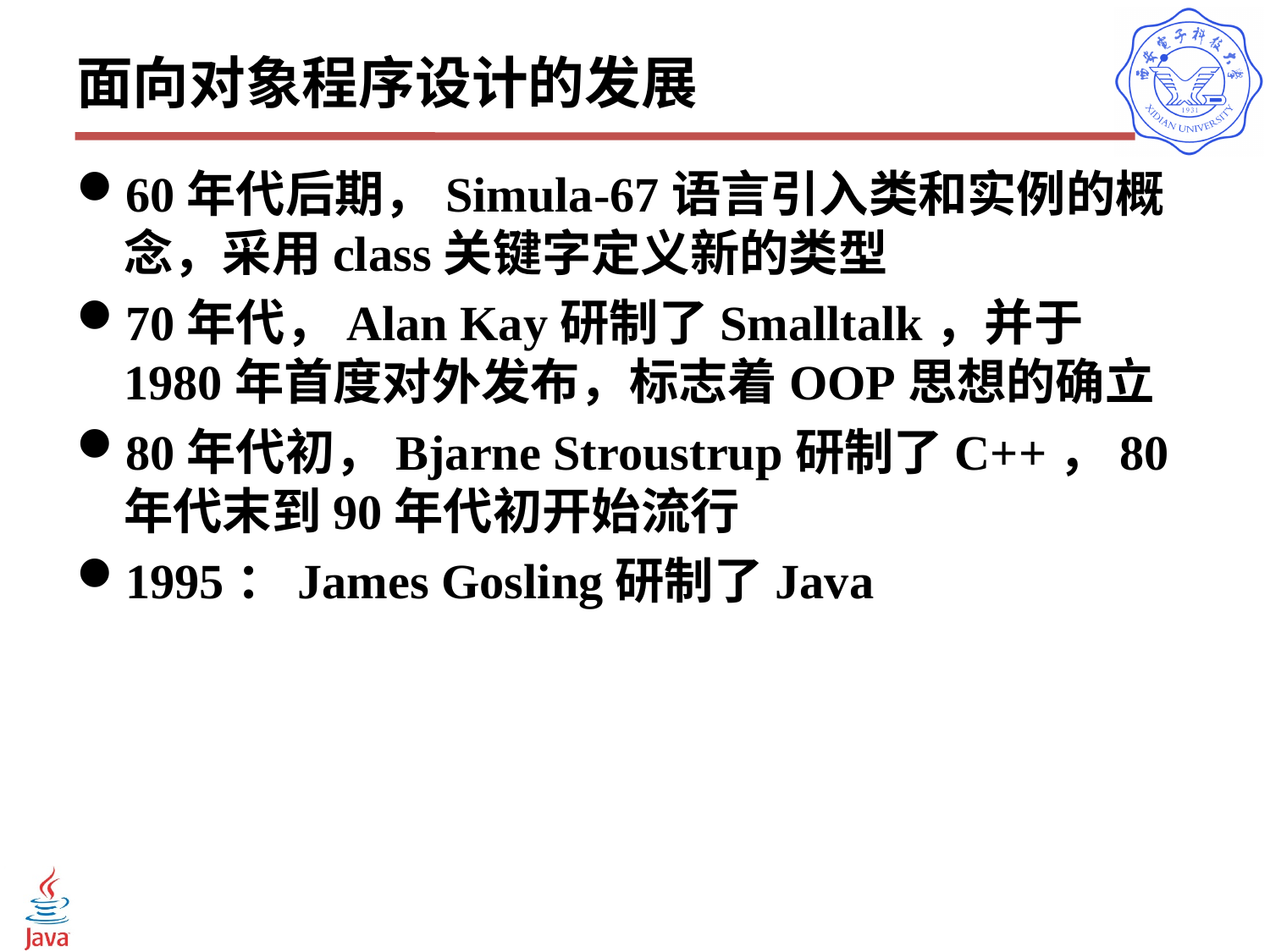

# 面向对象程序设计的发展
60年代后期，Simula-67语言引入类和实例的概念，采用class关键字定义新的类型
70年代，Alan Kay研制了Smalltalk，并于1980年首度对外发布，标志着OOP思想的确立
80年代初，Bjarne Stroustrup研制了C++，80年代末到90年代初开始流行
1995：James Gosling研制了Java